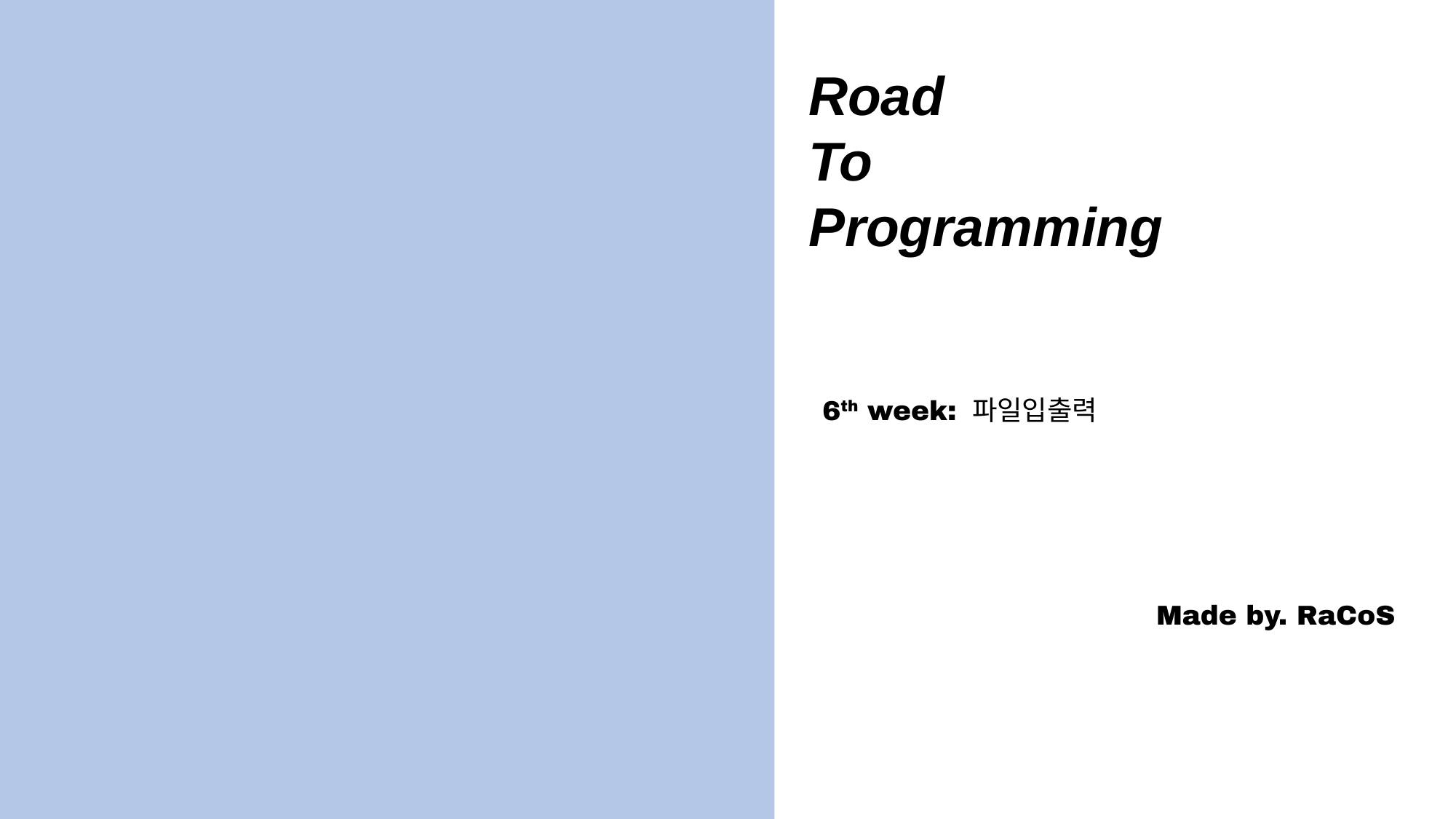

Road
To
Programming
6th week: 파일입출력
Made by. RaCoS